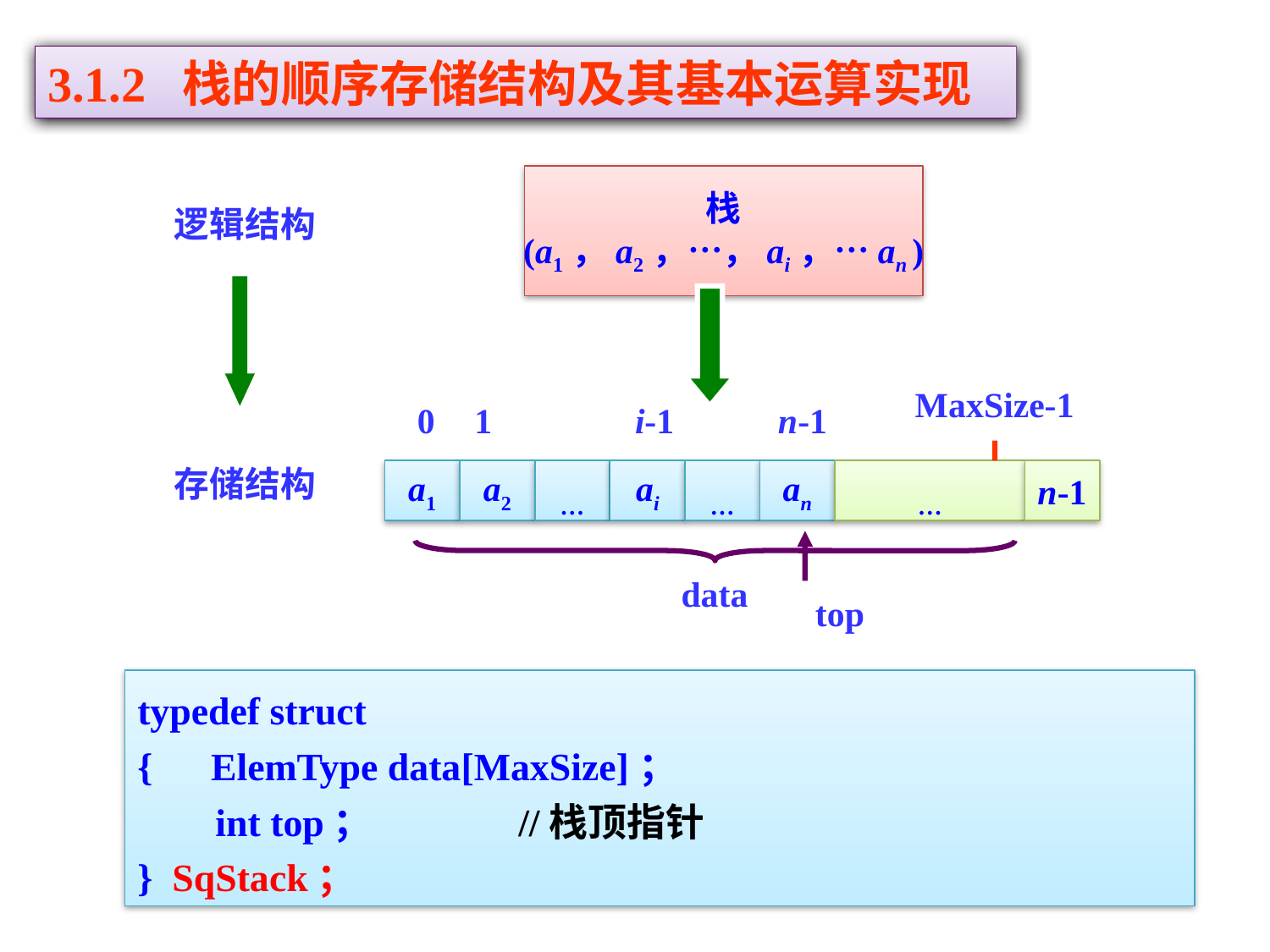

3.1.2  栈的顺序存储结构及其基本运算实现
栈
(a1，a2，…，ai，…an )
逻辑结构

MaxSize-1
0
1
i-1
n-1

存储结构
a1
a2
…
ai
…
an
…
n-1

data
top
typedef struct
{      ElemType data[MaxSize]；
        int top；		//栈顶指针
}  SqStack；